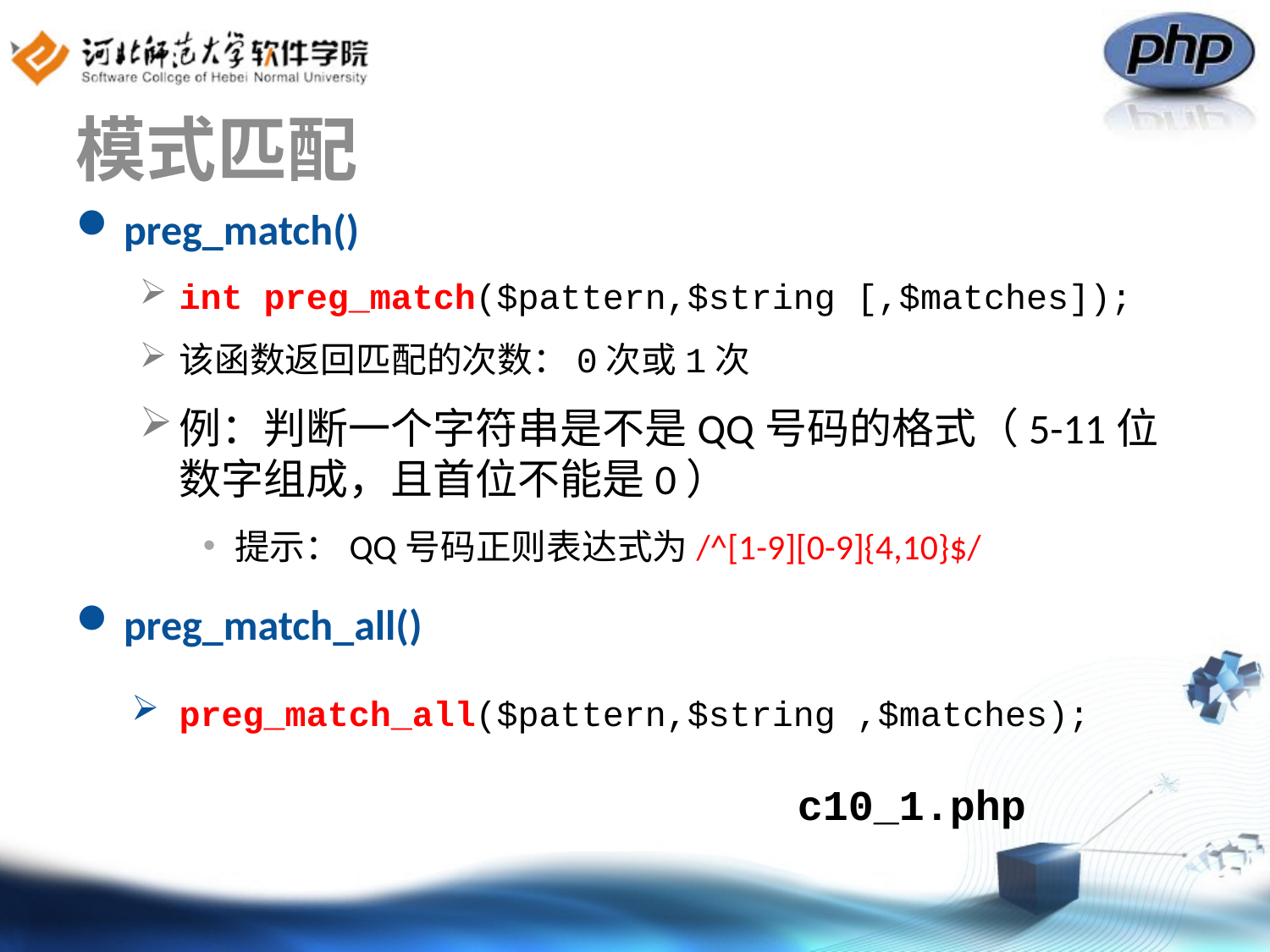

# 模式匹配
preg_match()
int preg_match($pattern,$string [,$matches]);
该函数返回匹配的次数：0次或1次
例：判断一个字符串是不是QQ号码的格式（5-11位数字组成，且首位不能是0）
提示：QQ号码正则表达式为/^[1-9][0-9]{4,10}$/
preg_match_all()
preg_match_all($pattern,$string ,$matches);

c10_1.php